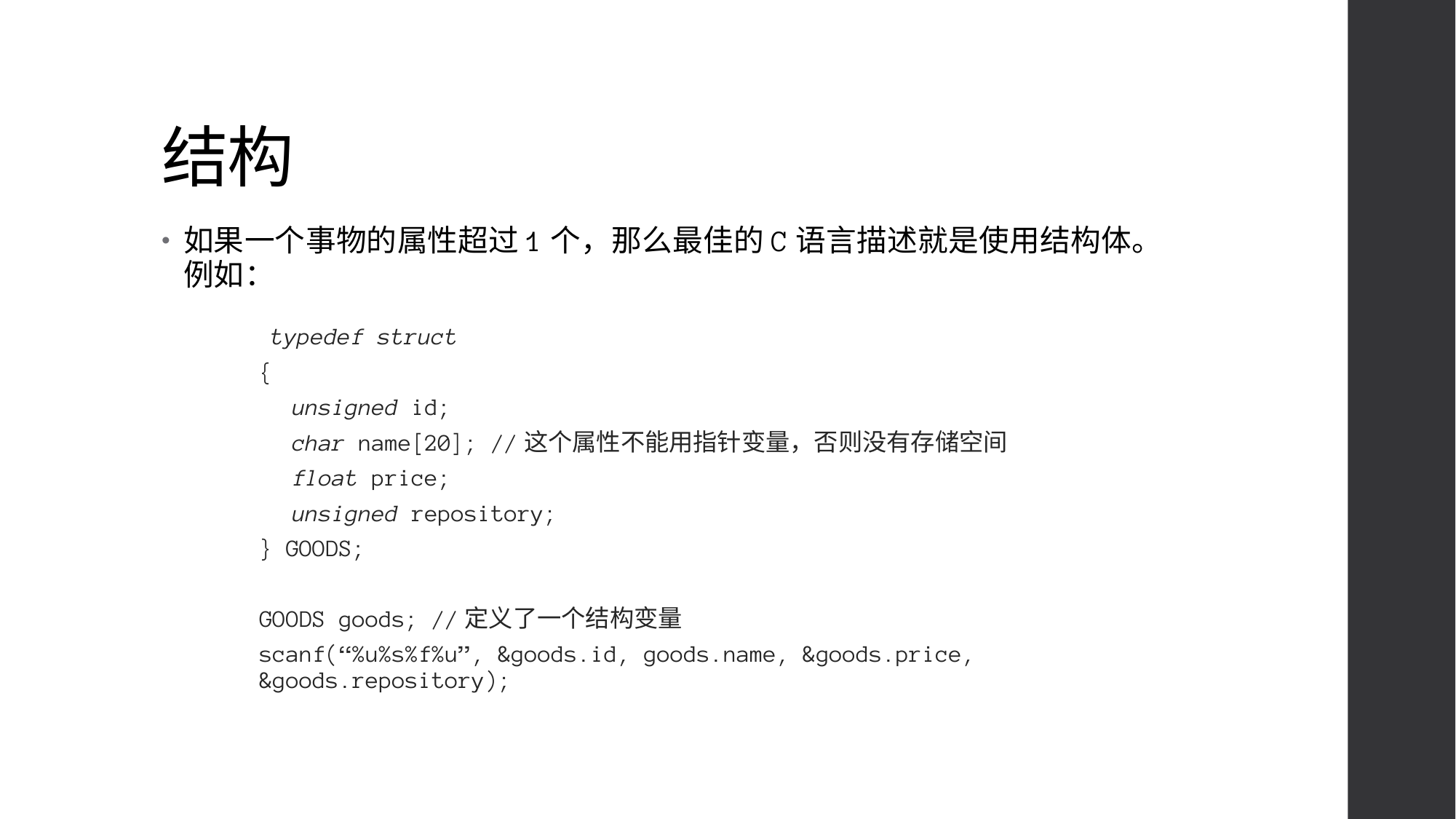

# 结构
如果一个事物的属性超过1个，那么最佳的C语言描述就是使用结构体。例如：
	typedef struct
{
unsigned id;
char name[20]; //这个属性不能用指针变量，否则没有存储空间
float price;
unsigned repository;
} GOODS;

GOODS goods; //定义了一个结构变量
scanf(“%u%s%f%u”, &goods.id, goods.name, &goods.price, &goods.repository);